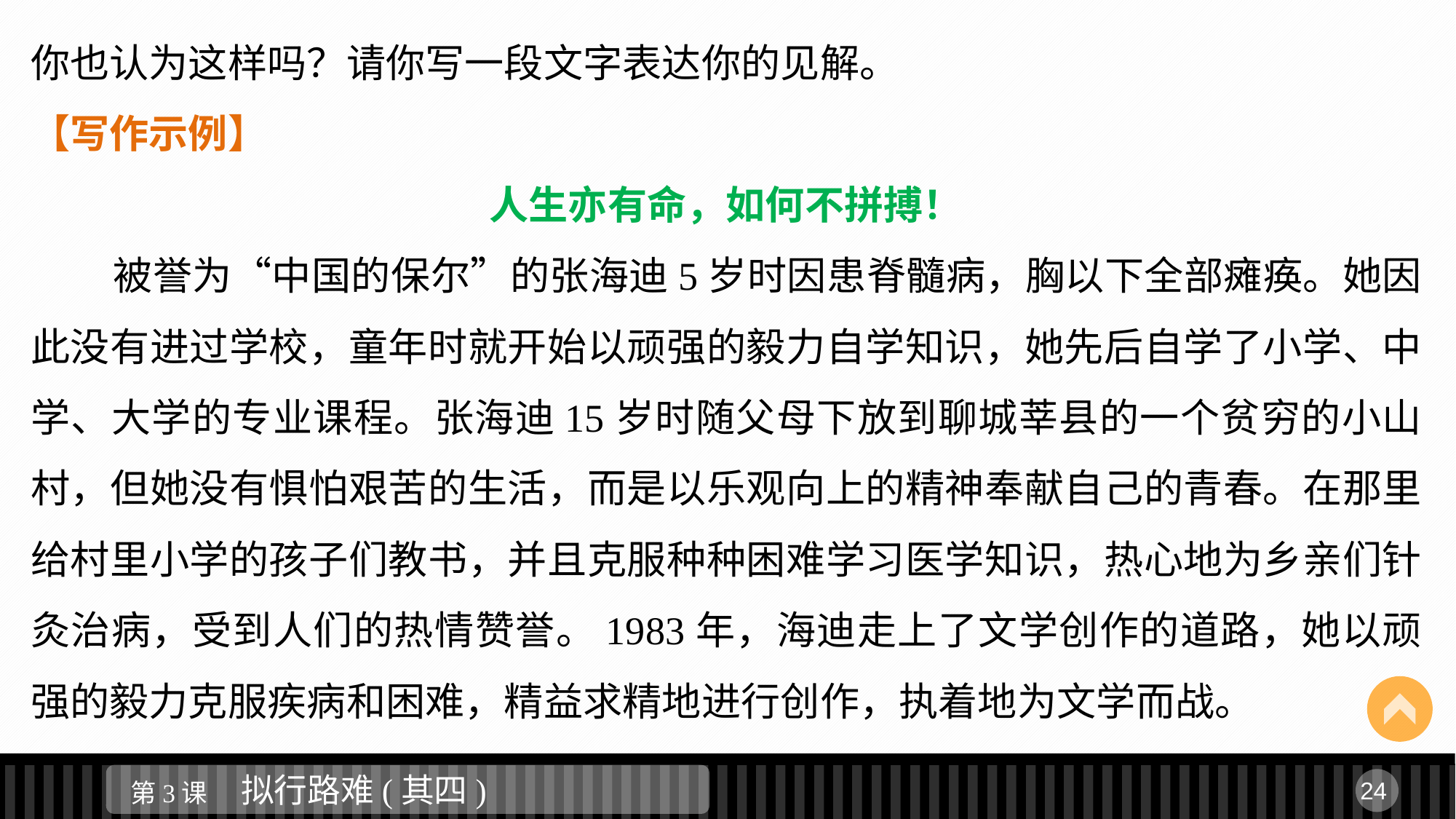

你也认为这样吗？请你写一段文字表达你的见解。
【写作示例】
人生亦有命，如何不拼搏！
        被誉为“中国的保尔”的张海迪5岁时因患脊髓病，胸以下全部瘫痪。她因此没有进过学校，童年时就开始以顽强的毅力自学知识，她先后自学了小学、中学、大学的专业课程。张海迪15岁时随父母下放到聊城莘县的一个贫穷的小山村，但她没有惧怕艰苦的生活，而是以乐观向上的精神奉献自己的青春。在那里给村里小学的孩子们教书，并且克服种种困难学习医学知识，热心地为乡亲们针灸治病，受到人们的热情赞誉。1983年，海迪走上了文学创作的道路，她以顽强的毅力克服疾病和困难，精益求精地进行创作，执着地为文学而战。